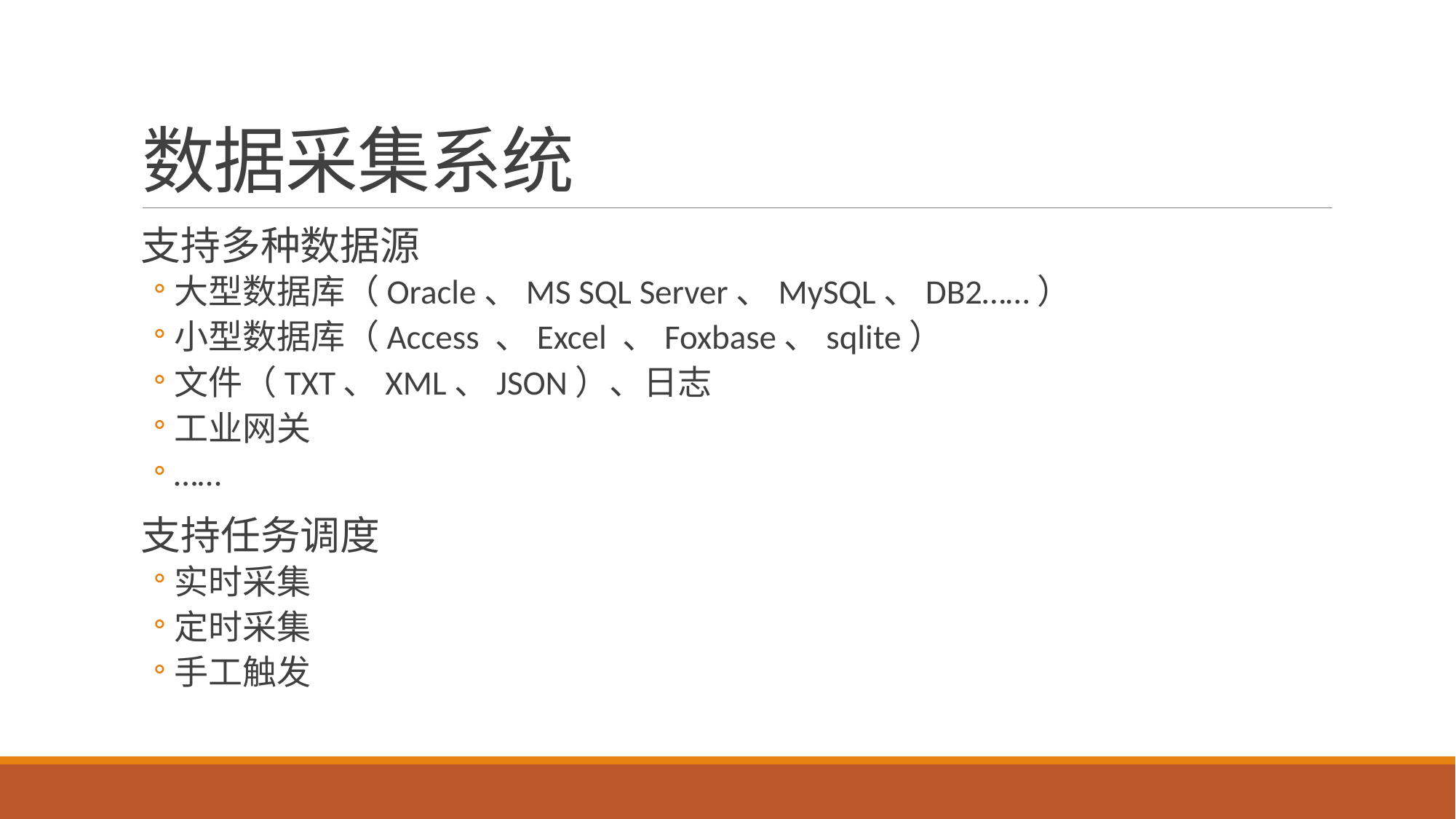

# 数据采集系统
支持多种数据源
大型数据库（Oracle、MS SQL Server、MySQL、DB2……）
小型数据库（Access 、Excel 、Foxbase、sqlite）
文件（TXT、XML、JSON）、日志
工业网关
……
支持任务调度
实时采集
定时采集
手工触发